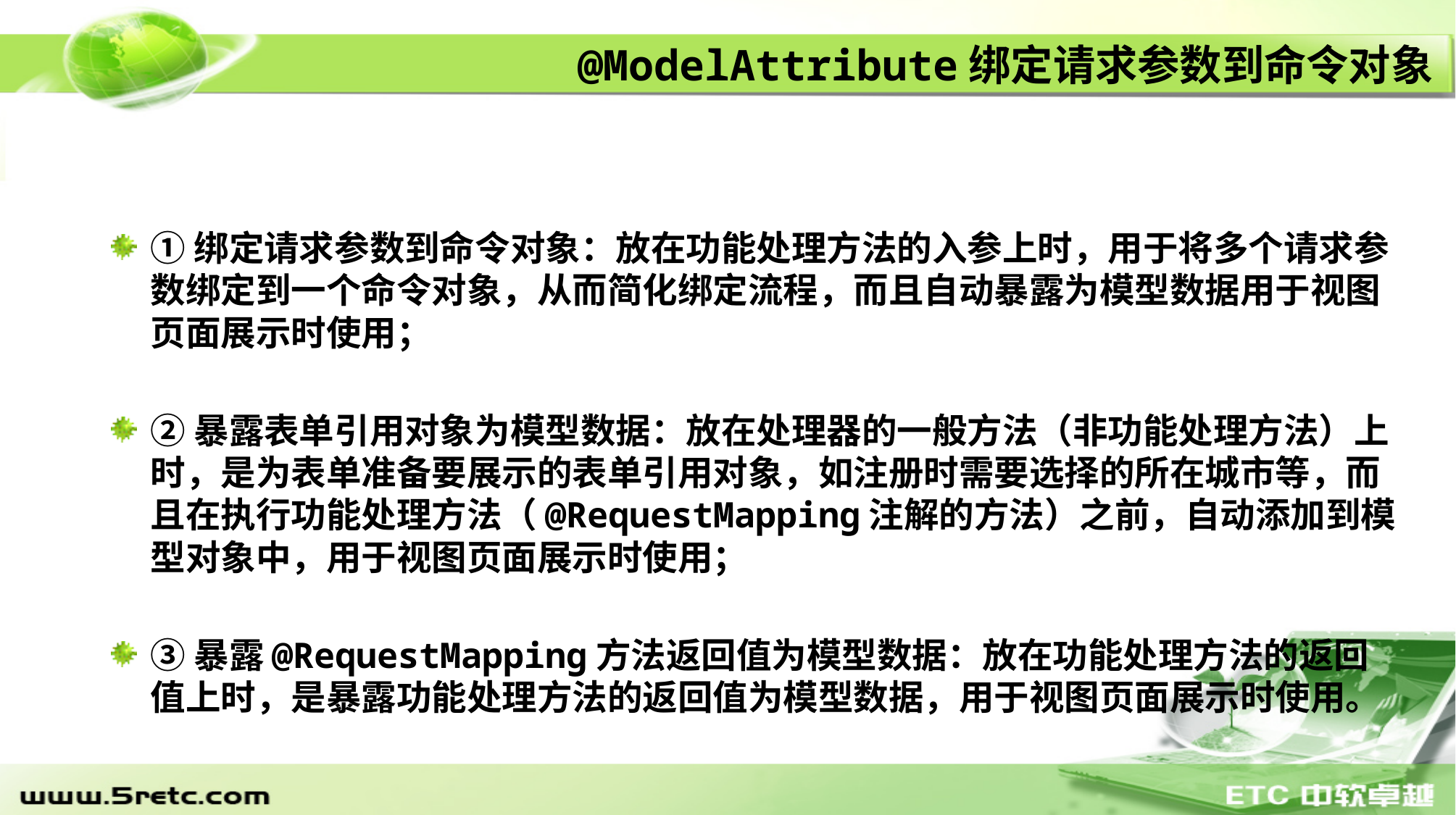

# @ModelAttribute绑定请求参数到命令对象
①绑定请求参数到命令对象：放在功能处理方法的入参上时，用于将多个请求参数绑定到一个命令对象，从而简化绑定流程，而且自动暴露为模型数据用于视图页面展示时使用；

②暴露表单引用对象为模型数据：放在处理器的一般方法（非功能处理方法）上时，是为表单准备要展示的表单引用对象，如注册时需要选择的所在城市等，而且在执行功能处理方法（@RequestMapping注解的方法）之前，自动添加到模型对象中，用于视图页面展示时使用；

③暴露@RequestMapping方法返回值为模型数据：放在功能处理方法的返回值上时，是暴露功能处理方法的返回值为模型数据，用于视图页面展示时使用。